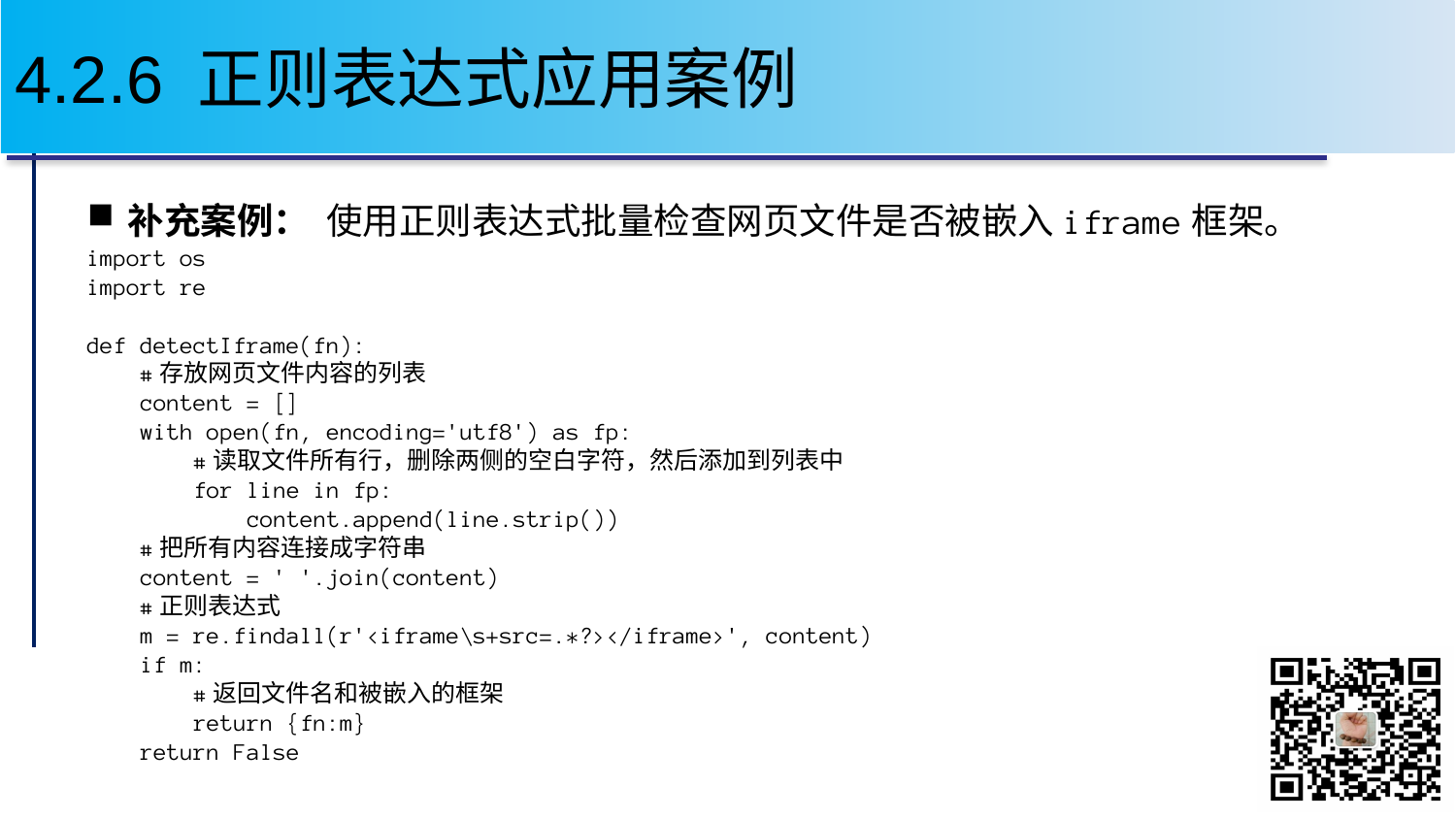

# 4.2.6 正则表达式应用案例
补充案例：  使用正则表达式批量检查网页文件是否被嵌入iframe框架。
import os
import re

def detectIframe(fn):
    #存放网页文件内容的列表
    content = []
    with open(fn, encoding='utf8') as fp:
        #读取文件所有行，删除两侧的空白字符，然后添加到列表中
        for line in fp:
            content.append(line.strip())
    #把所有内容连接成字符串
    content = ' '.join(content)
    #正则表达式
    m = re.findall(r'<iframe\s+src=.*?></iframe>', content)
    if m:
        #返回文件名和被嵌入的框架
        return {fn:m}
    return False
139